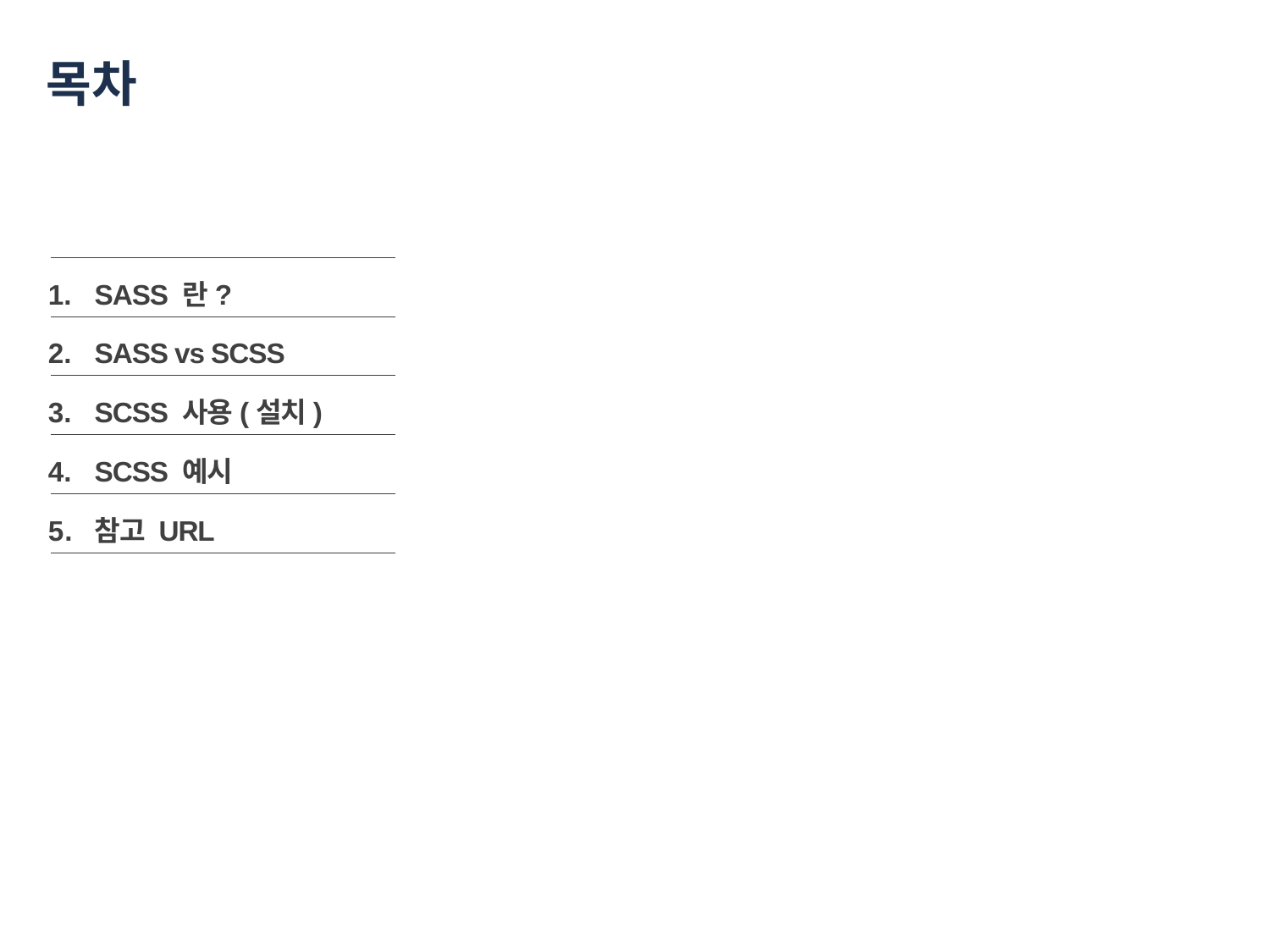

# 목차
SASS 란?
SASS vs SCSS
SCSS 사용(설치)
SCSS 예시
참고 URL